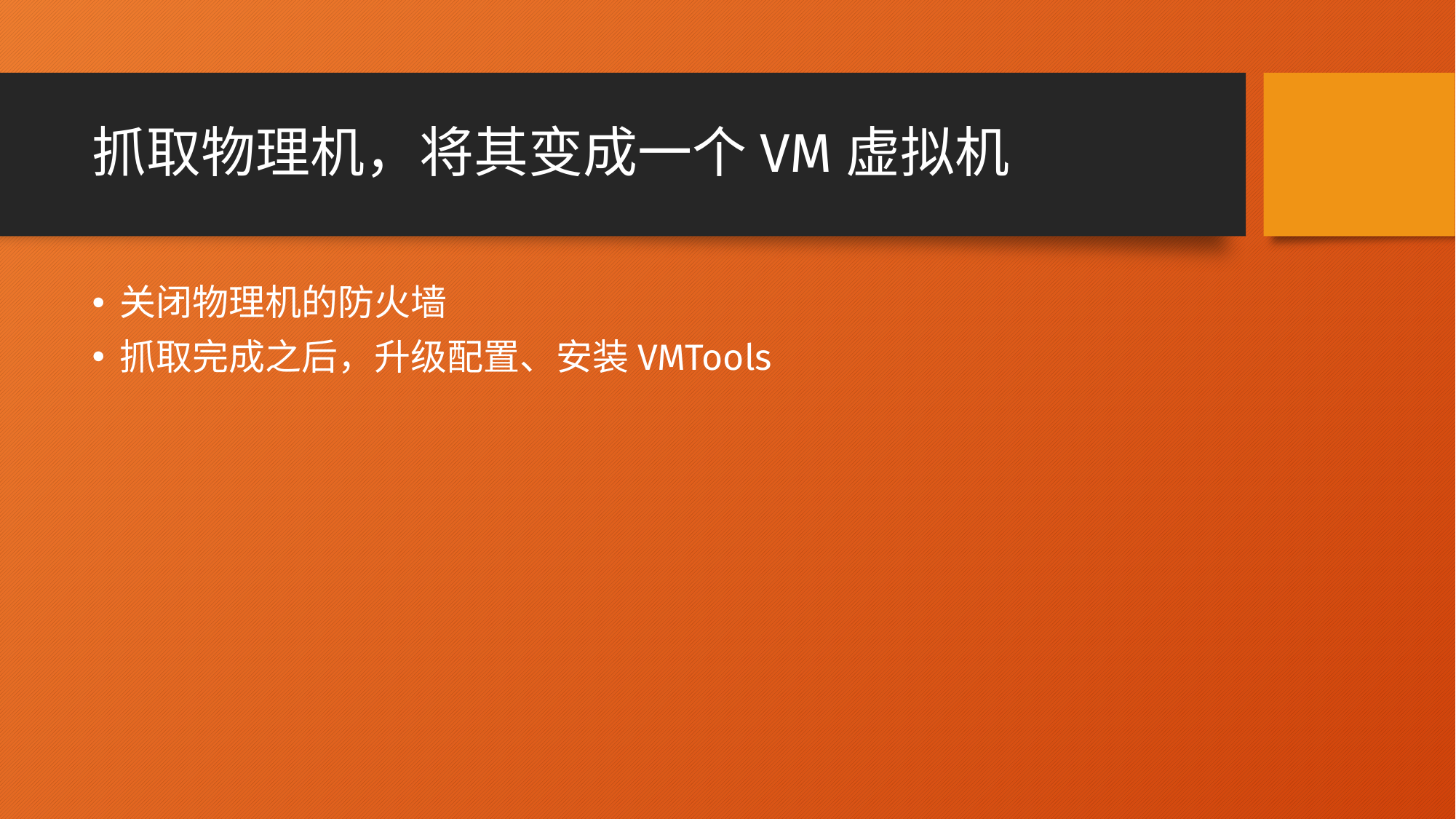

# 抓取物理机，将其变成一个VM虚拟机
关闭物理机的防火墙
抓取完成之后，升级配置、安装VMTools